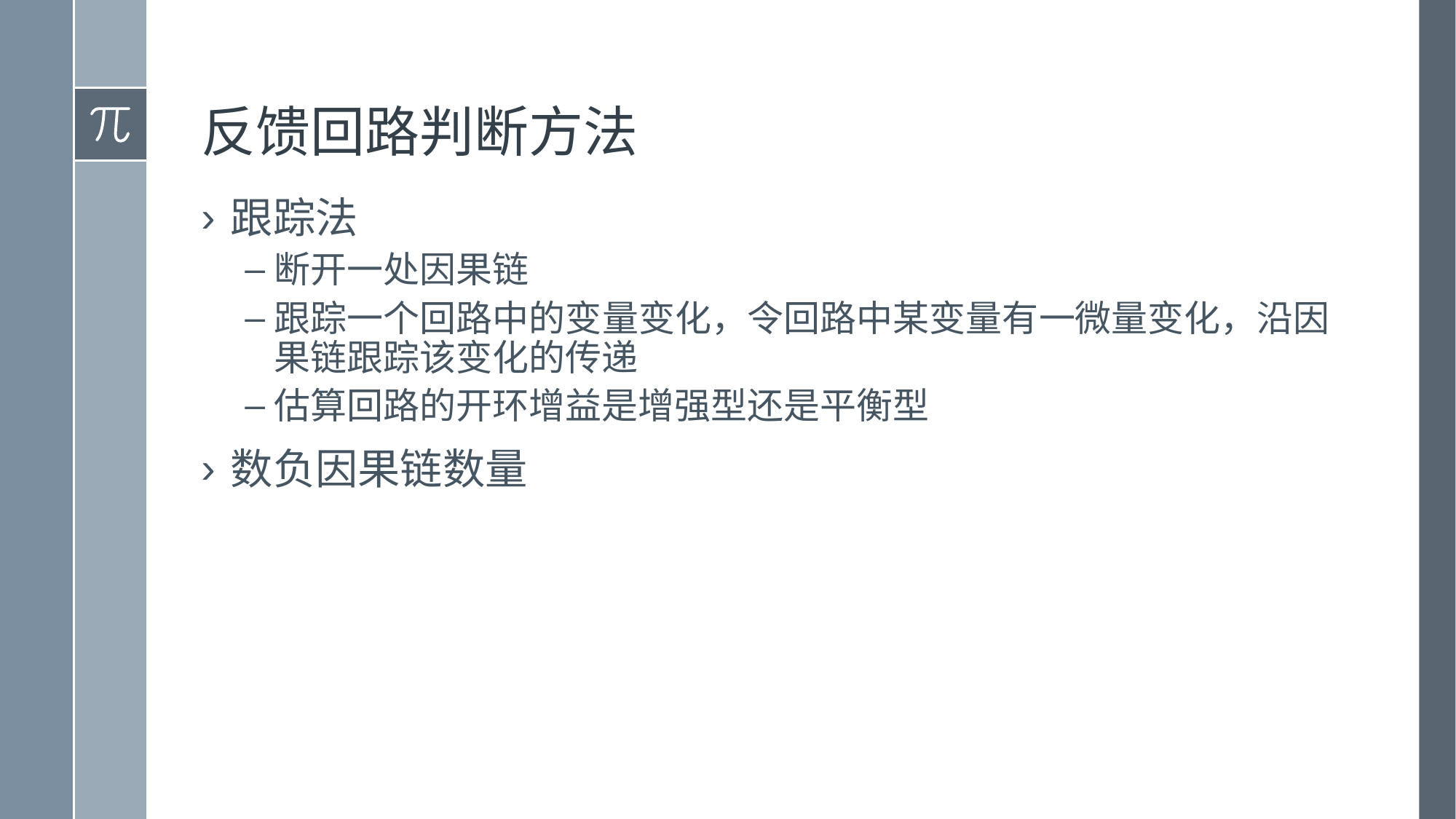

# 反馈回路判断方法
跟踪法
断开一处因果链
跟踪一个回路中的变量变化，令回路中某变量有一微量变化，沿因果链跟踪该变化的传递
估算回路的开环增益是增强型还是平衡型
数负因果链数量